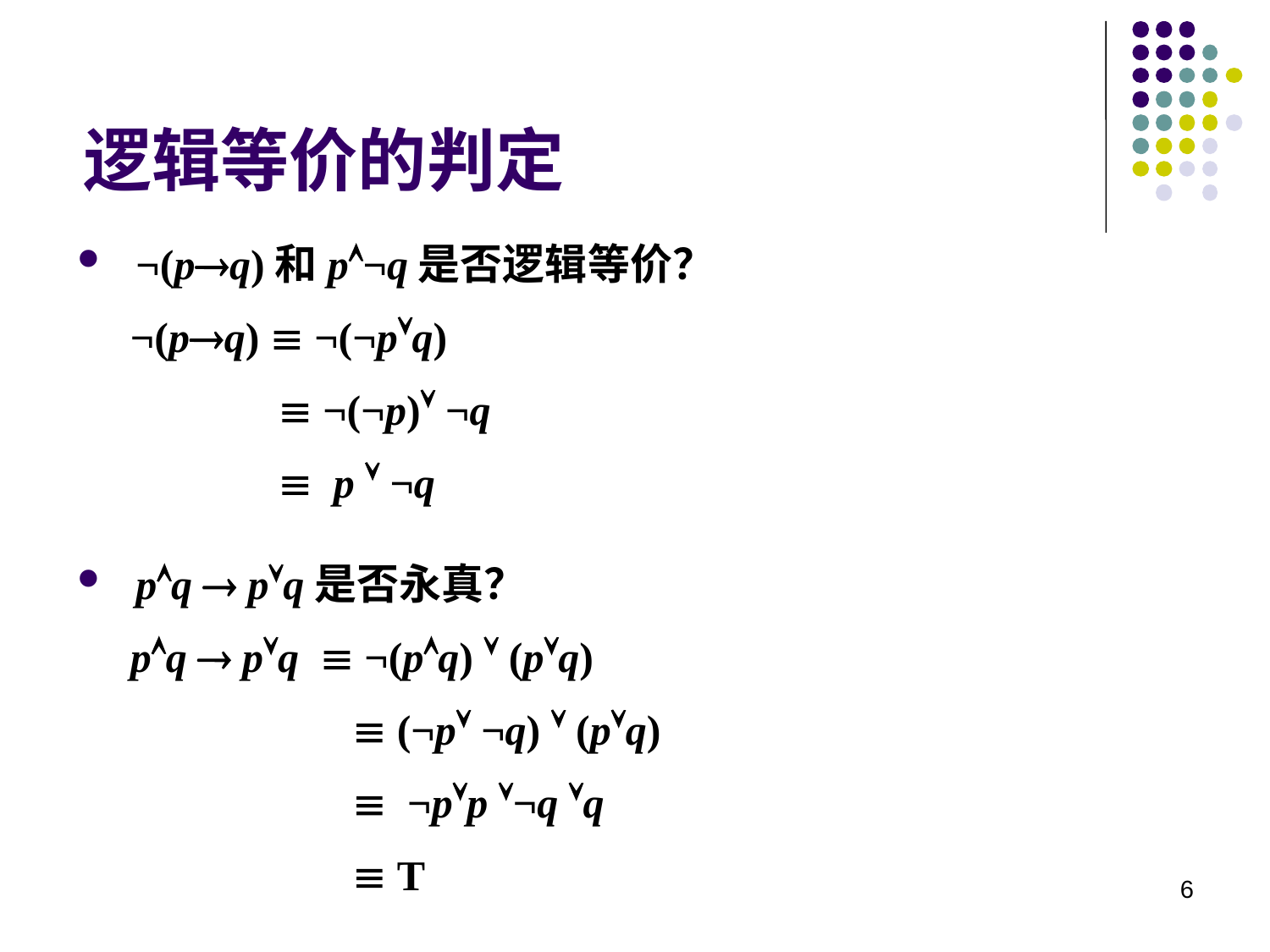

逻辑等价的判定
 ¬(p→q)和p∧¬q是否逻辑等价？
     ¬(p→q) ≡ ¬(¬p∨q)
                   ≡ ¬(¬p)∨ ¬q
                   ≡  p ∨ ¬q
 p∧q → p∨q是否永真？
     p∧q → p∨q  ≡ ¬(p∧q) ∨ (p∨q)
                          ≡ (¬p∨ ¬q) ∨ (p∨q)
                          ≡  ¬p∨p ∨¬q ∨q
                          ≡ T
6